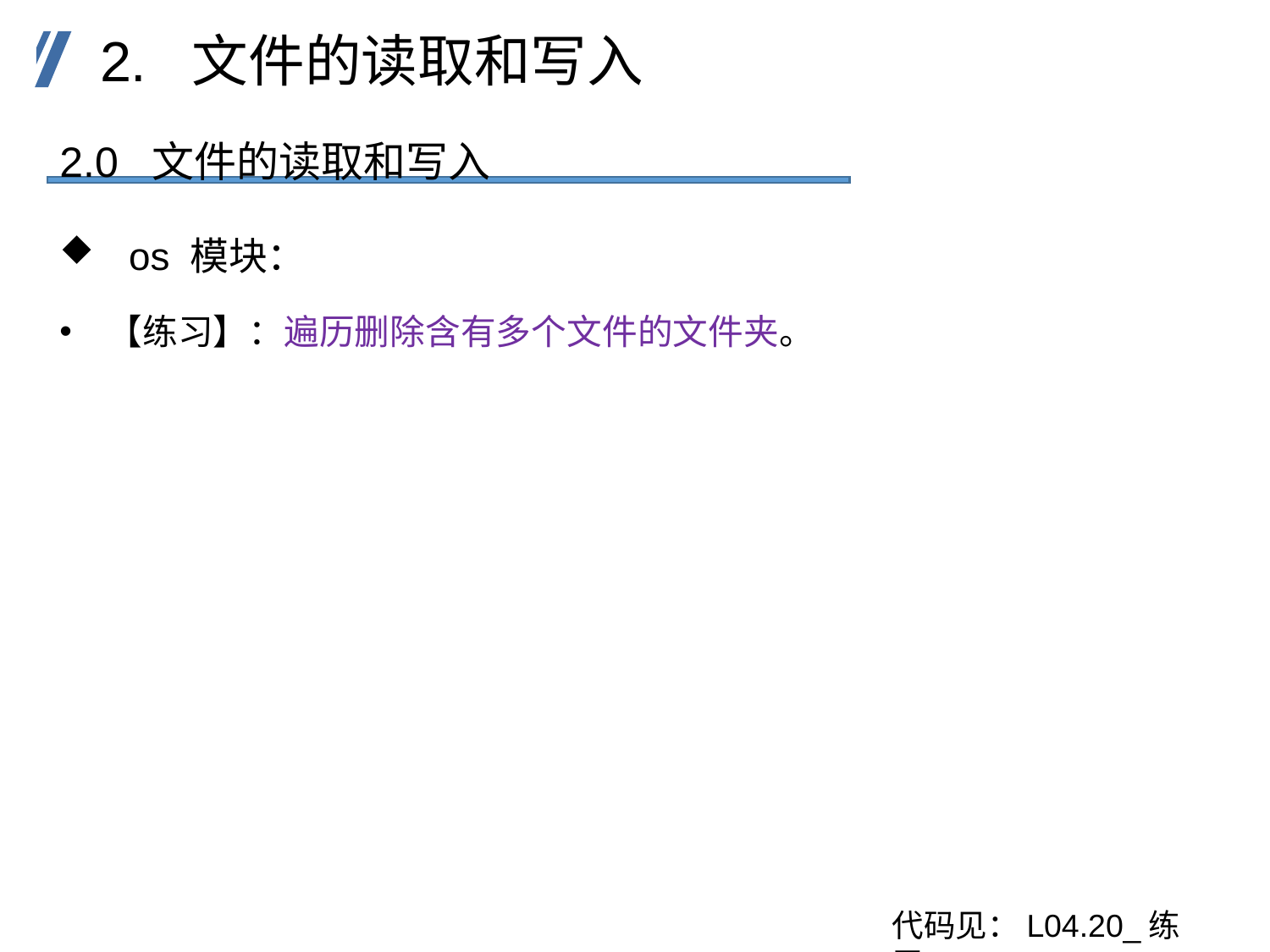

2.  文件的读取和写入
2.0  文件的读取和写入

  os 模块：
【练习】：遍历删除含有多个文件的文件夹。

代码见：L04.20_练习.py